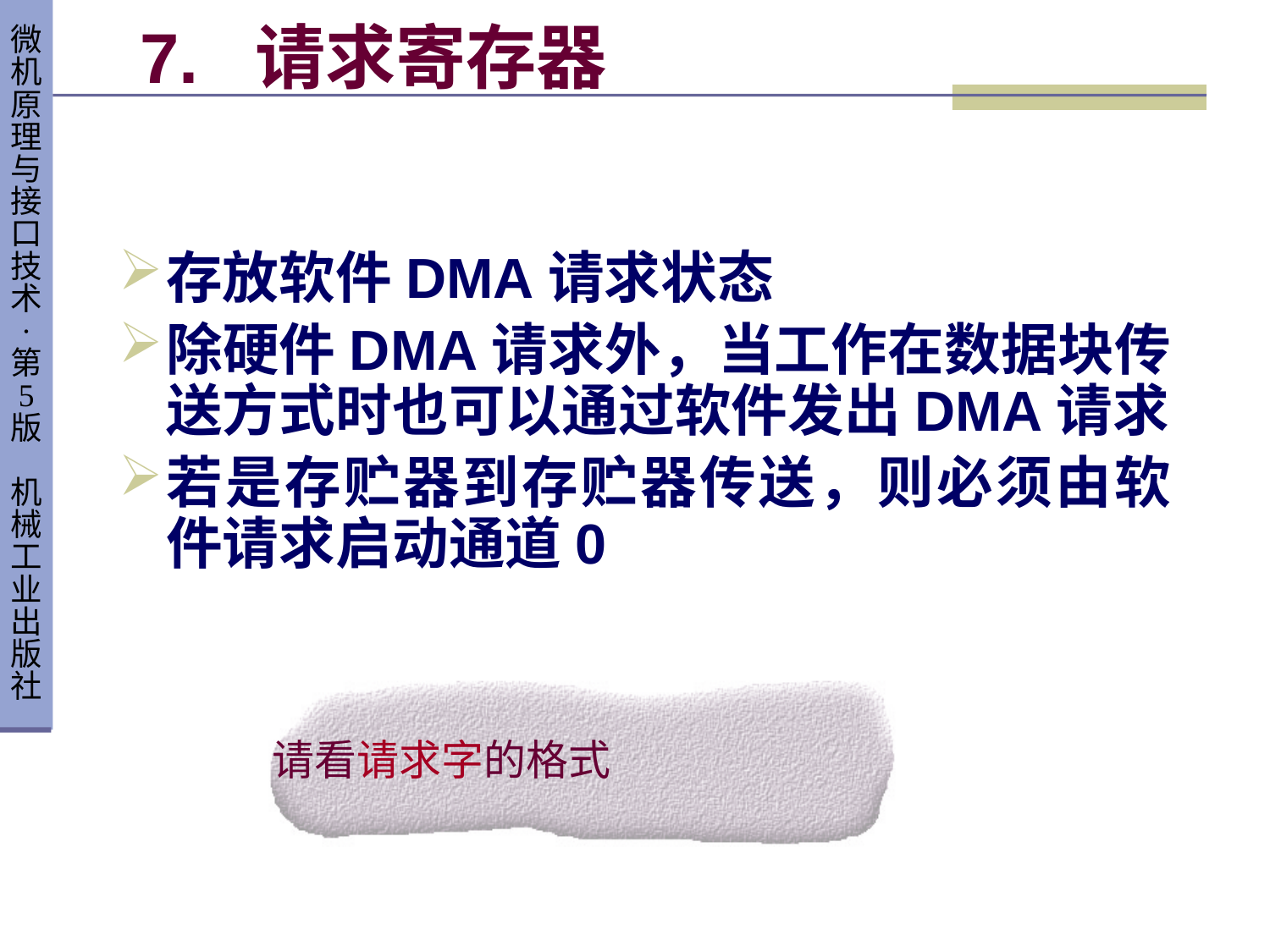

# 7.  请求寄存器
存放软件DMA请求状态
除硬件DMA请求外，当工作在数据块传送方式时也可以通过软件发出DMA请求
若是存贮器到存贮器传送，则必须由软件请求启动通道0
请看请求字的格式